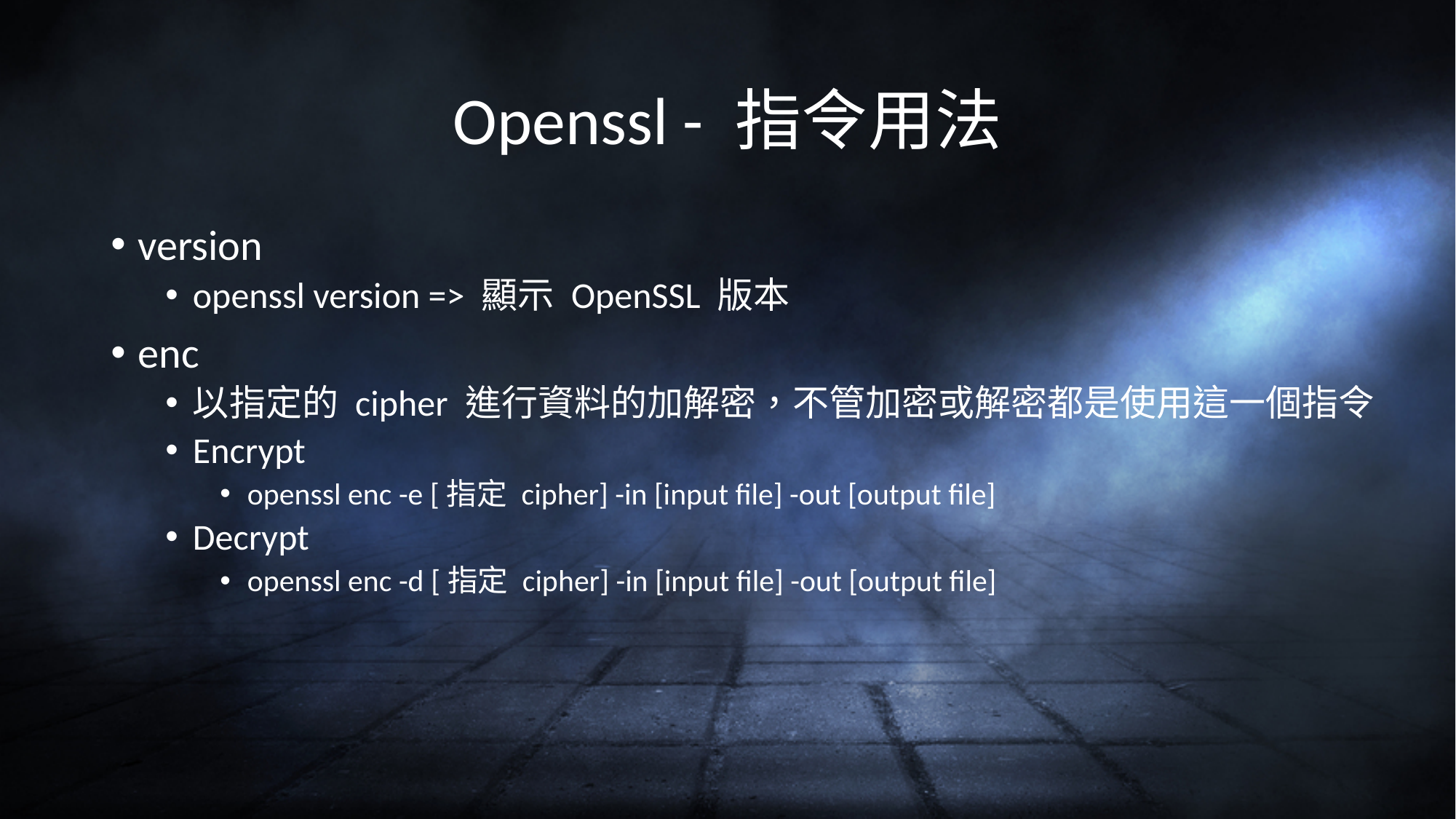

# Openssl - 指令用法
version
openssl version => 顯示 OpenSSL 版本
enc
以指定的 cipher 進行資料的加解密，不管加密或解密都是使用這一個指令
Encrypt
openssl enc -e [指定 cipher] -in [input file] -out [output file]
Decrypt
openssl enc -d [指定 cipher] -in [input file] -out [output file]